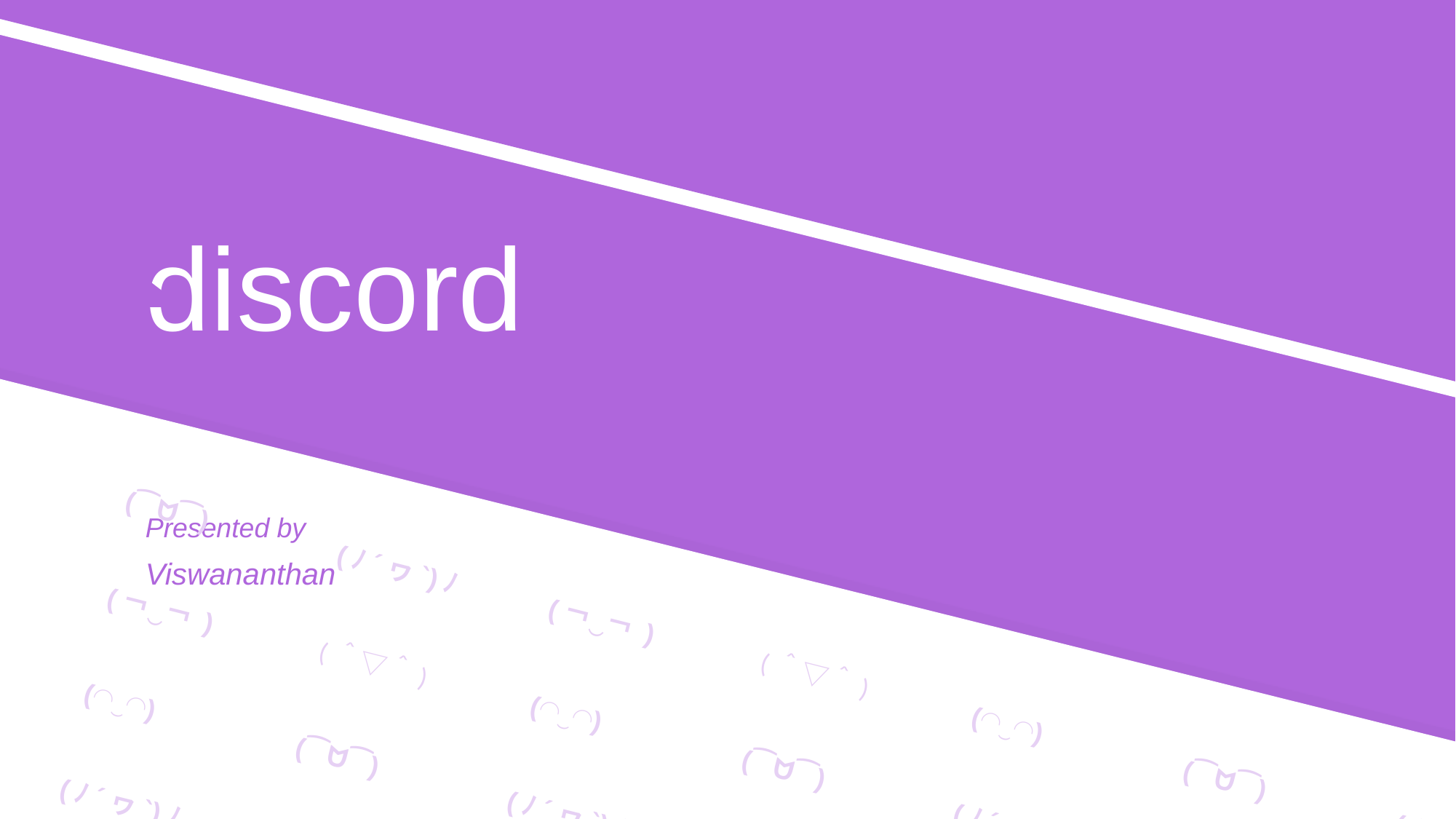

# discord

Presented by
Viswananthan
	(⁀ᗢ⁀)		(ﾉ´ヮ`)ﾉ	(￢‿￢ )		(＾▽＾)	(⌒‿⌒)		(⁀ᗢ⁀)		(ﾉ´ヮ`)ﾉ	(￢‿￢ )		(＾▽＾)	(⌒‿⌒)		(⁀ᗢ⁀)		(ﾉ´ヮ`)ﾉ	(￢‿￢ )		(＾▽＾)	(⌒‿⌒)		(⁀ᗢ⁀)		(ﾉ´ヮ`)ﾉ	(￢‿￢ )		(＾▽＾)	(⌒‿⌒)		(⁀ᗢ⁀)		(ﾉ´ヮ`)ﾉ	(￢‿￢ )		(＾▽＾)	(⌒‿⌒)		(⁀ᗢ⁀)		(ﾉ´ヮ`)ﾉ	(￢‿￢ )		(＾▽＾)	(⌒‿⌒)		(⁀ᗢ⁀)		(ﾉ´ヮ`)ﾉ	(￢‿￢ )		(＾▽＾)	(⌒‿⌒)		(⁀ᗢ⁀)		(ﾉ´ヮ`)ﾉ	(￢‿￢ )		(＾▽＾)	(⌒‿⌒)		(⁀ᗢ⁀)		(ﾉ´ヮ`)ﾉ	(￢‿￢ )		(＾▽＾)	(⌒‿⌒)		(⁀ᗢ⁀)		(ﾉ´ヮ`)ﾉ	(￢‿￢ )		(＾▽＾)	(⌒‿⌒)		(⁀ᗢ⁀)		(ﾉ´ヮ`)ﾉ	(￢‿￢ )		(＾▽＾)